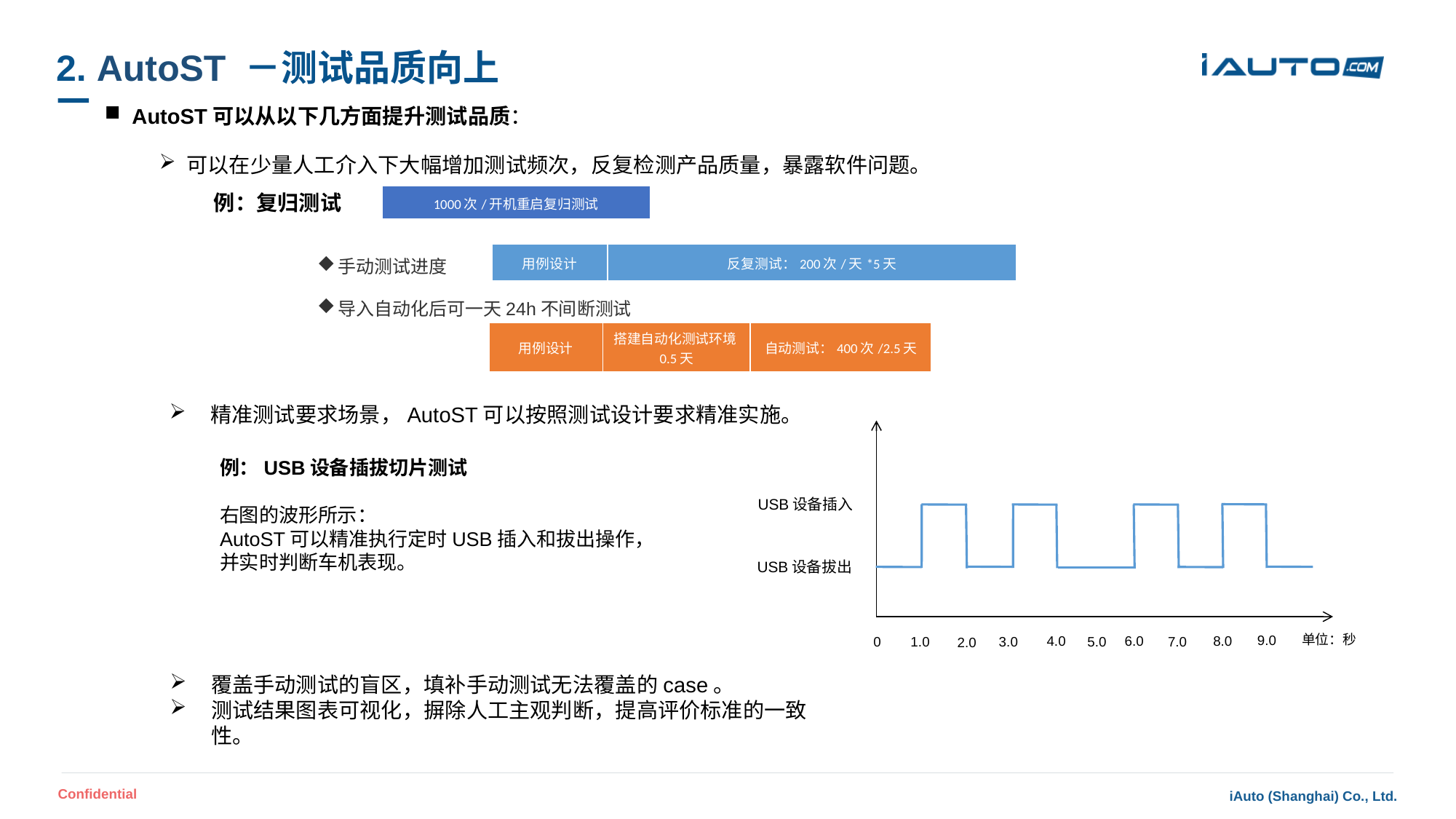

# 2. AutoST －测试品质向上
AutoST可以从以下几方面提升测试品质：

可以在少量人工介入下大幅增加测试频次，反复检测产品质量，暴露软件问题。
	例：复归测试

| 1000次/开机重启复归测试 |
| --- |
| 用例设计 | 反复测试：200次/天\*5天 |
| --- | --- |
手动测试进度
导入自动化后可一天24h不间断测试
| 用例设计 | 搭建自动化测试环境0.5天 | 自动测试：400次/2.5天 |
| --- | --- | --- |
精准测试要求场景，AutoST可以按照测试设计要求精准实施。
USB设备插入
USB设备拔出
单位：秒
9.0
8.0
6.0
4.0
7.0
5.0
0
3.0
1.0
2.0
例：USB设备插拔切片测试

右图的波形所示：
AutoST可以精准执行定时USB插入和拔出操作，并实时判断车机表现。
覆盖手动测试的盲区，填补手动测试无法覆盖的case。
测试结果图表可视化，摒除人工主观判断，提高评价标准的一致性。